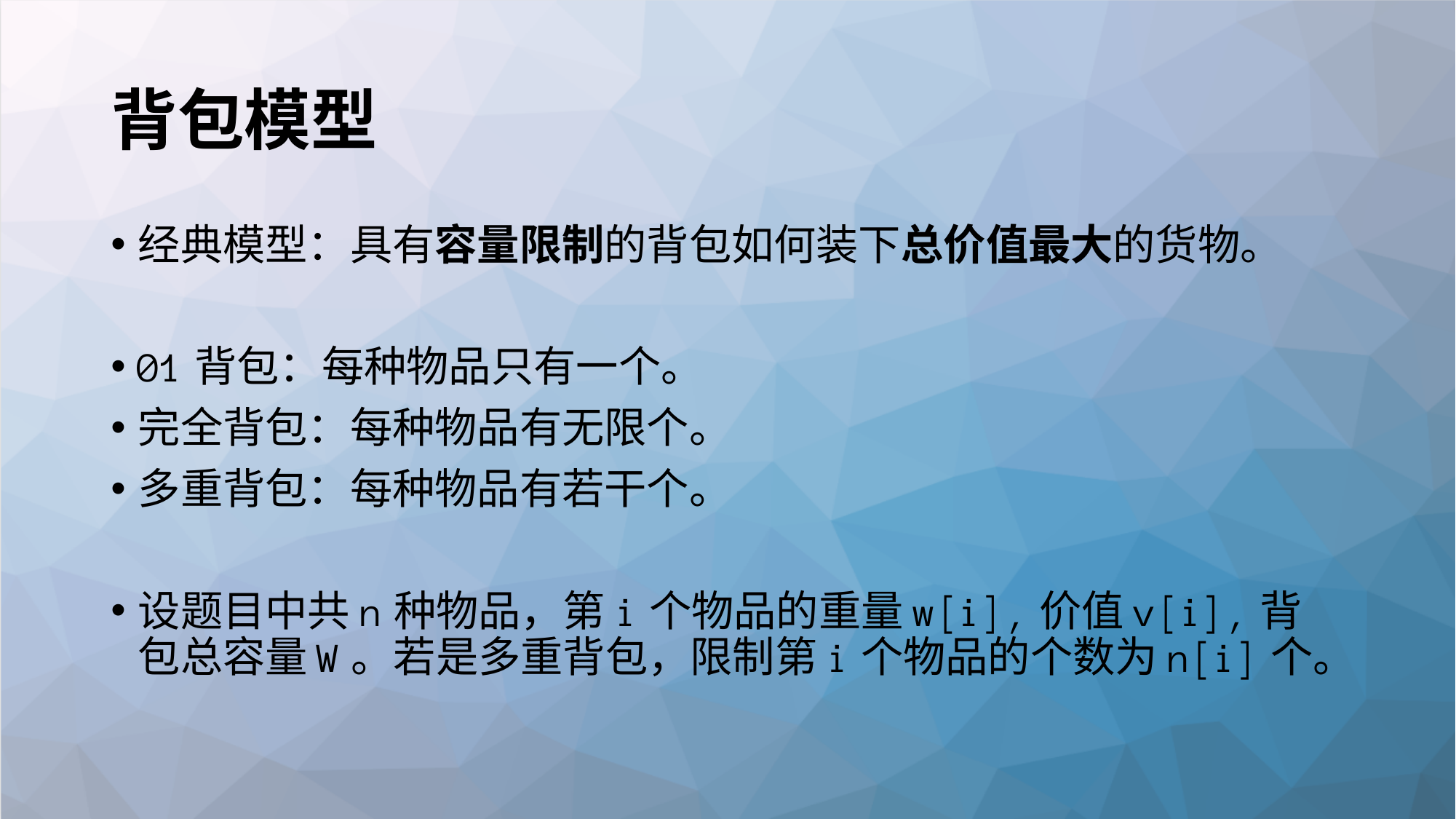

# 背包模型
经典模型：具有容量限制的背包如何装下总价值最大的货物。

01背包：每种物品只有一个。
完全背包：每种物品有无限个。
多重背包：每种物品有若干个。

设题目中共n种物品，第i个物品的重量w[i],价值v[i],背包总容量W。若是多重背包，限制第i个物品的个数为n[i]个。